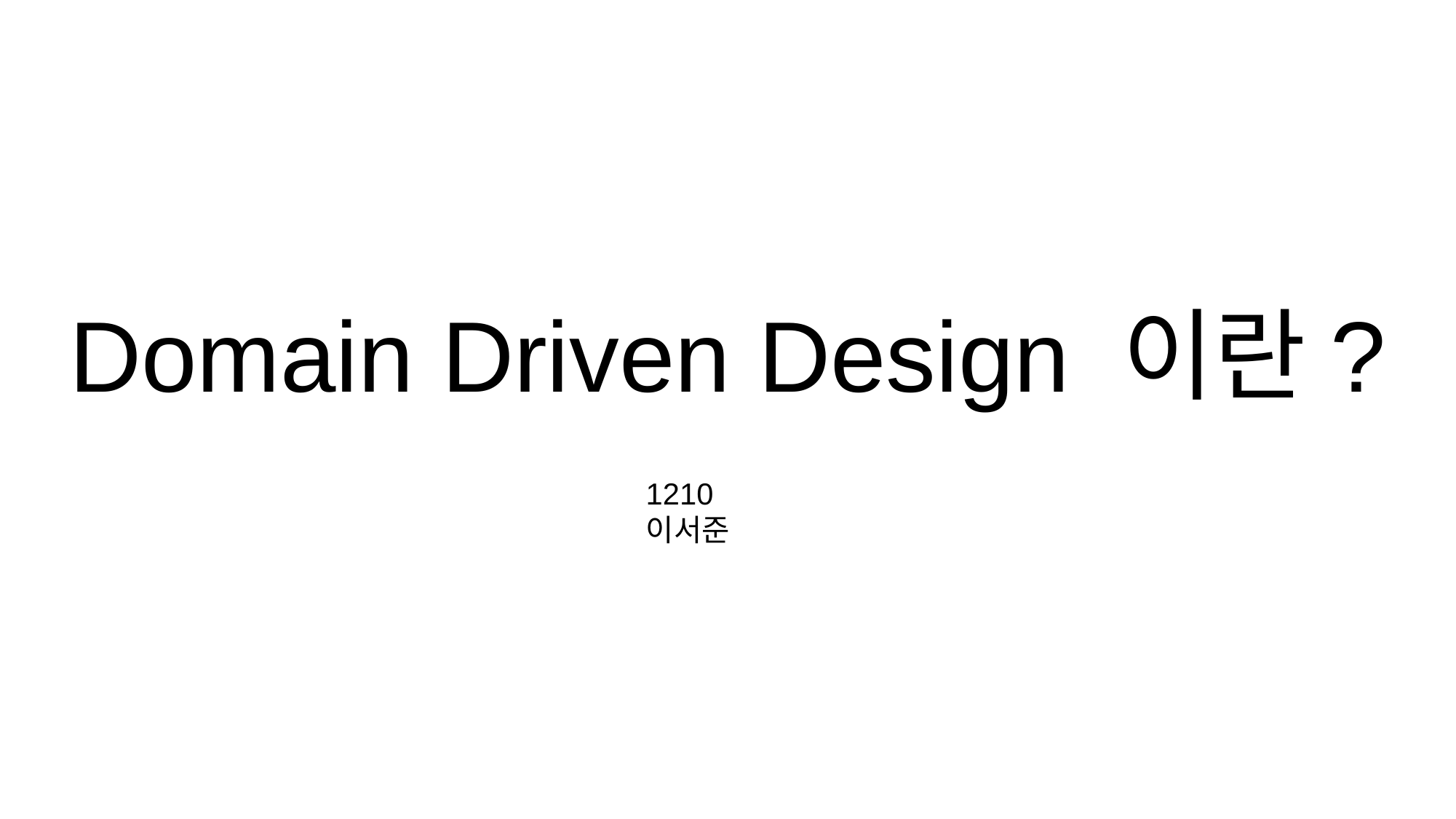

# Domain Driven Design 이란?
1210 이서준